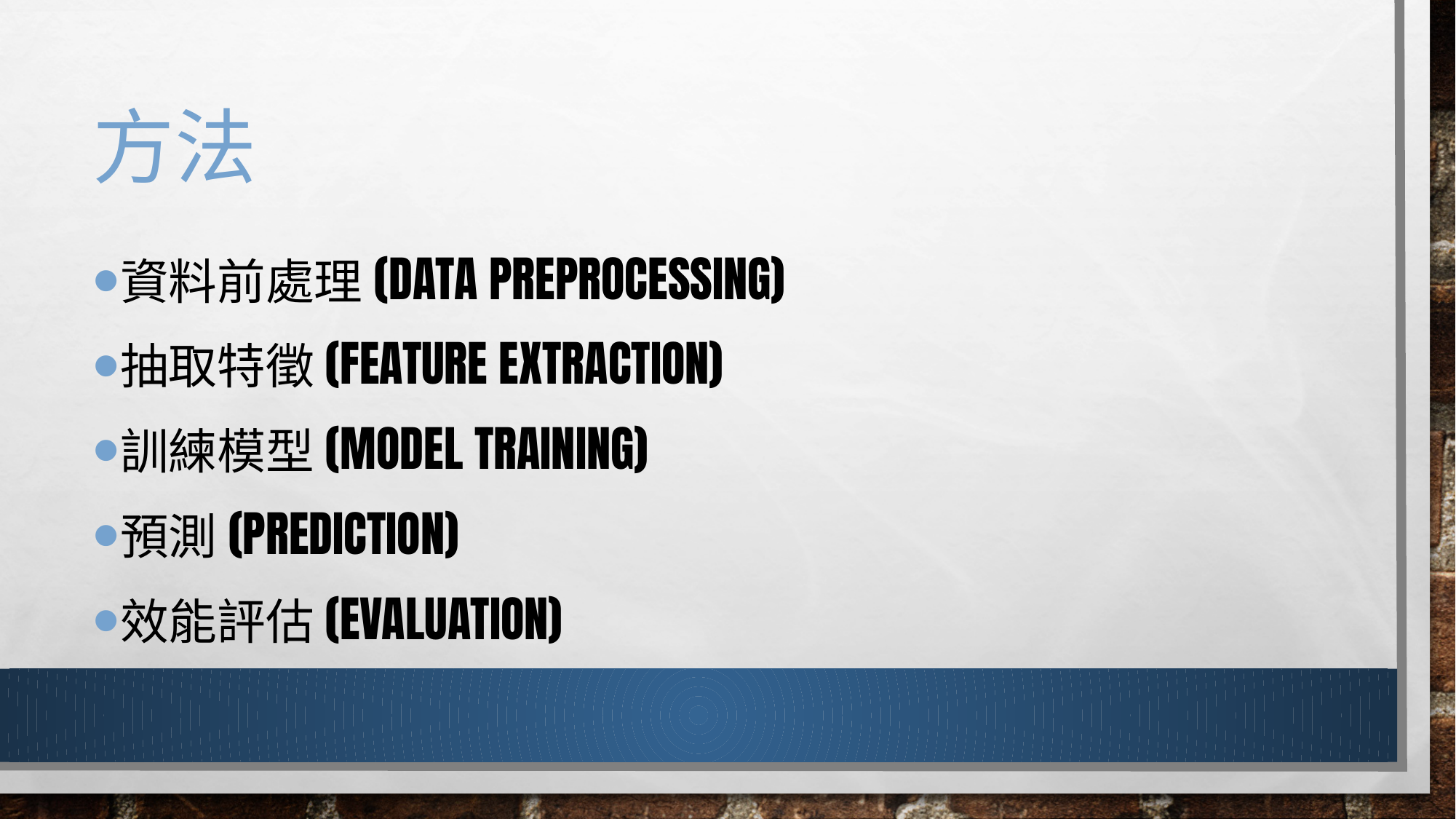

# 方法
資料前處理(data preprocessing)
抽取特徵(feature extraction)
訓練模型(model training)
預測(prediction)
效能評估(evaluation)